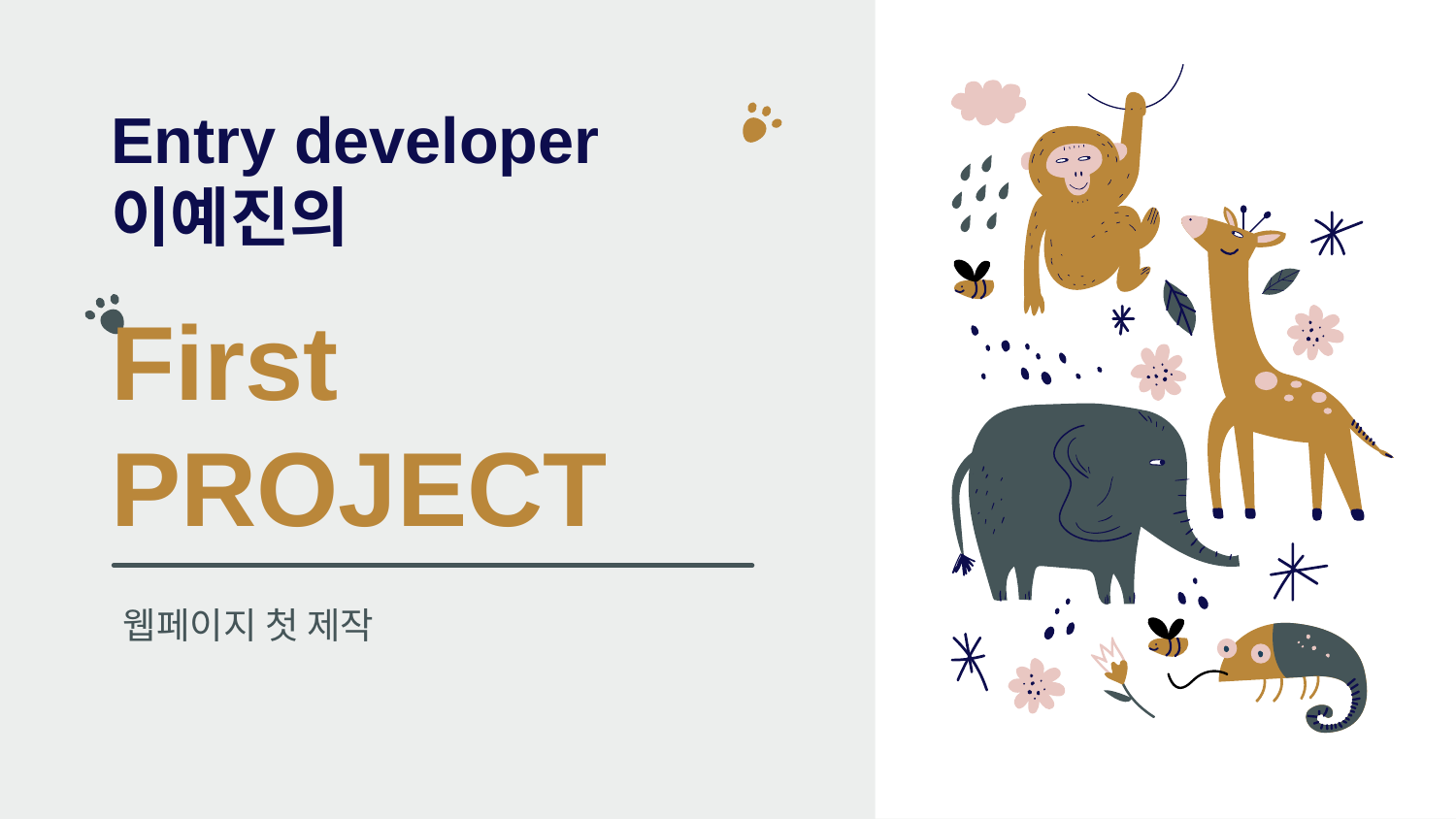

# Entry developer 이예진의

First
PROJECT

웹페이지 첫 제작